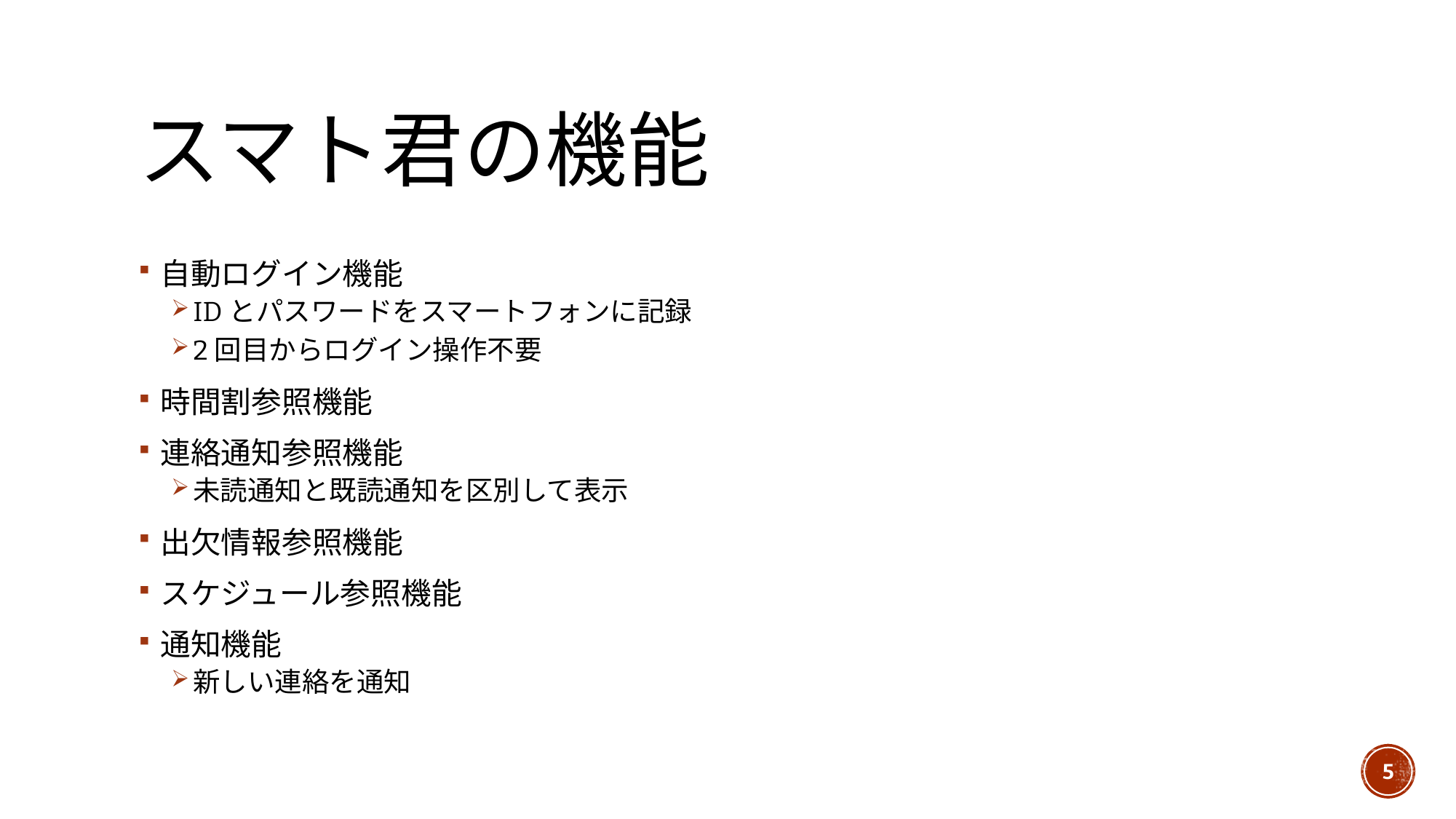

# スマト君の機能
自動ログイン機能
IDとパスワードをスマートフォンに記録
2回目からログイン操作不要
時間割参照機能
連絡通知参照機能
未読通知と既読通知を区別して表示
出欠情報参照機能
スケジュール参照機能
通知機能
新しい連絡を通知

5